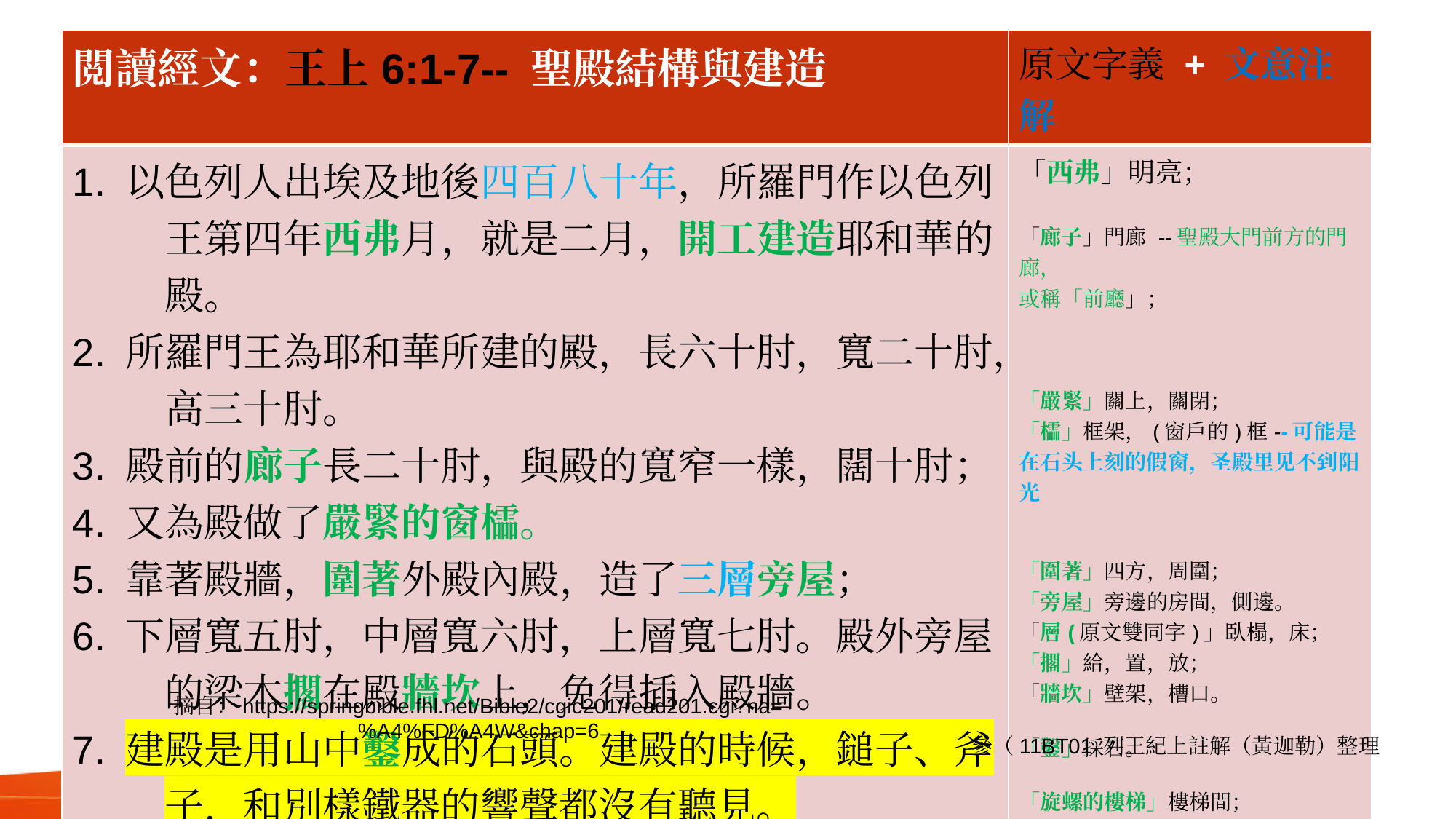

| 閲讀經文：王上6:1-7-- 聖殿結構與建造 | 原文字義 + 文意注解 |
| --- | --- |
| 1. 以色列人出埃及地後四百八十年，所羅門作以色列王第四年西弗月，就是二月，開工建造耶和華的殿。 2. 所羅門王為耶和華所建的殿，長六十肘，寬二十肘，高三十肘。 3. 殿前的廊子長二十肘，與殿的寬窄一樣，闊十肘； 4. 又為殿做了嚴緊的窗櫺。 5. 靠著殿牆，圍著外殿內殿，造了三層旁屋； 6. 下層寬五肘，中層寬六肘，上層寬七肘。殿外旁屋的梁木擱在殿牆坎上，免得插入殿牆。 7. 建殿是用山中鑿成的石頭。建殿的時候，鎚子、斧子，和別樣鐵器的響聲都沒有聽見。 | 「西弗」明亮； 「廊子」門廊 --聖殿大門前方的門廊， 或稱「前廳」； 「嚴緊」關上，關閉； 「櫺」框架，(窗戶的)框--可能是在石头上刻的假窗，圣殿里见不到阳光 「圍著」四方，周圍； 「旁屋」旁邊的房間，側邊。 「層(原文雙同字)」臥榻，床； 「擱」給，置，放； 「牆坎」壁架，槽口。 「鑿」採石。 「旋螺的樓梯」樓梯間； 「第二」中間的。 |
摘自：https://springbible.fhl.net/Bible2/cgic201/read201.cgi?na=%A4%FD%A4W&chap=6
參（11BT01 列王紀上註解（黃迦勒）整理